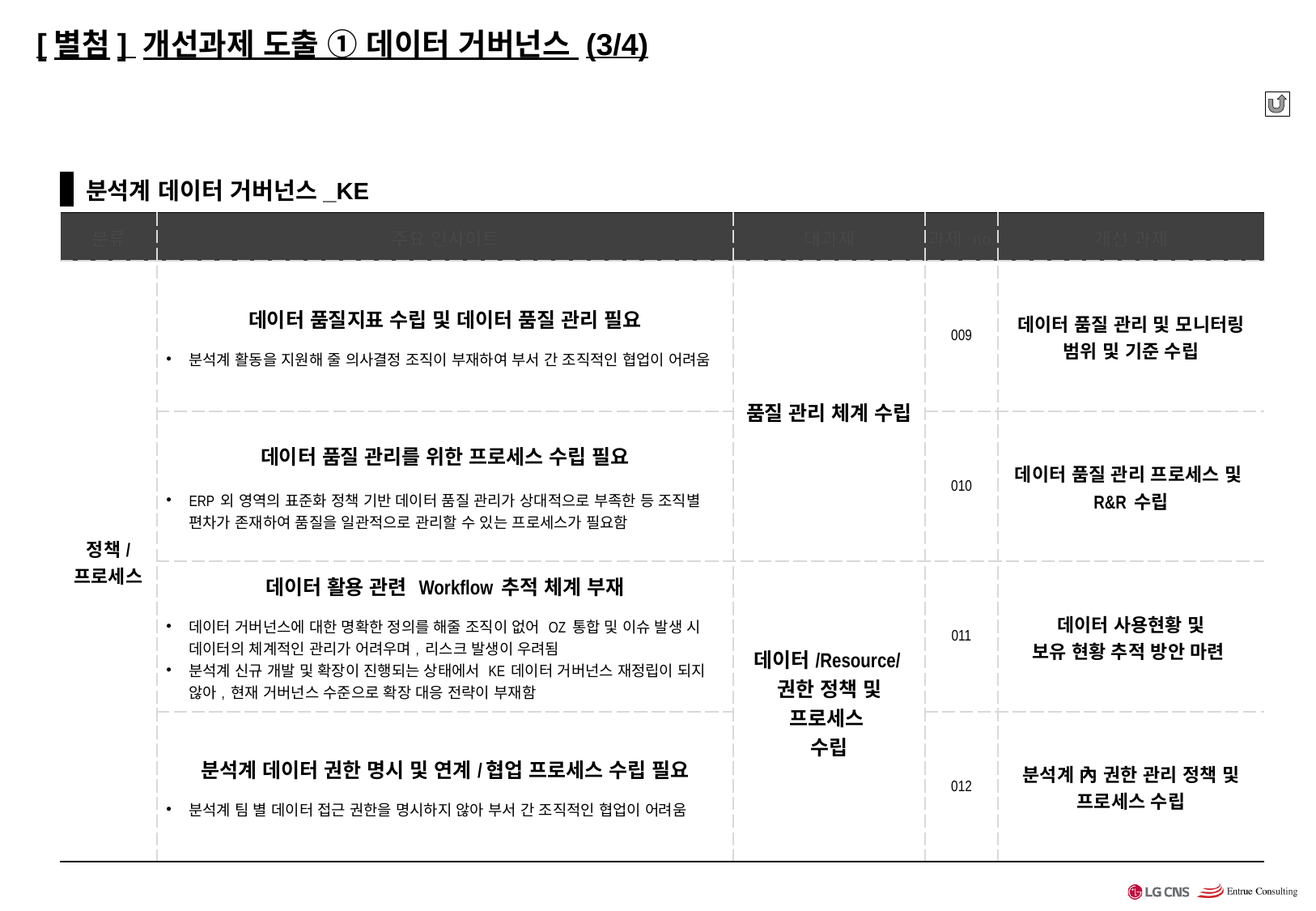

# [별첨] 개선과제 도출 ① 데이터 거버넌스 (3/4)

   분석계 데이터 거버넌스_KE
   분석계 데이터 거버넌스_KE
| 분류 | 주요 인사이트 | 대과제 | 과제 no. | 개선 과제 |
| --- | --- | --- | --- | --- |
| 정책/ 프로세스 | 데이터 품질지표 수립 및 데이터 품질 관리 필요 분석계 활동을 지원해 줄 의사결정 조직이 부재하여 부서 간 조직적인 협업이 어려움 | 품질 관리 체계 수립 | 009 | 데이터 품질 관리 및 모니터링 범위 및 기준 수립 |
|  | 데이터 품질 관리를 위한 프로세스 수립 필요 ERP 외 영역의 표준화 정책 기반 데이터 품질 관리가 상대적으로 부족한 등 조직별 편차가 존재하여 품질을 일관적으로 관리할 수 있는 프로세스가 필요함 |  | 010 | 데이터 품질 관리 프로세스 및 R&R 수립 |
|  | 데이터 활용 관련 Workflow 추적 체계 부재 데이터 거버넌스에 대한 명확한 정의를 해줄 조직이 없어 OZ 통합 및 이슈 발생 시 데이터의 체계적인 관리가 어려우며, 리스크 발생이 우려됨 분석계 신규 개발 및 확장이 진행되는 상태에서 KE 데이터 거버넌스 재정립이 되지 않아, 현재 거버넌스 수준으로 확장 대응 전략이 부재함 | 데이터/Resource/권한 정책 및 프로세스 수립 | 011 | 데이터 사용현황 및 보유 현황 추적 방안 마련 |
|  | 분석계 데이터 권한 명시 및 연계/협업 프로세스 수립 필요 분석계 팀 별 데이터 접근 권한을 명시하지 않아 부서 간 조직적인 협업이 어려움 |  | 012 | 분석계 內 권한 관리 정책 및 프로세스 수립 |